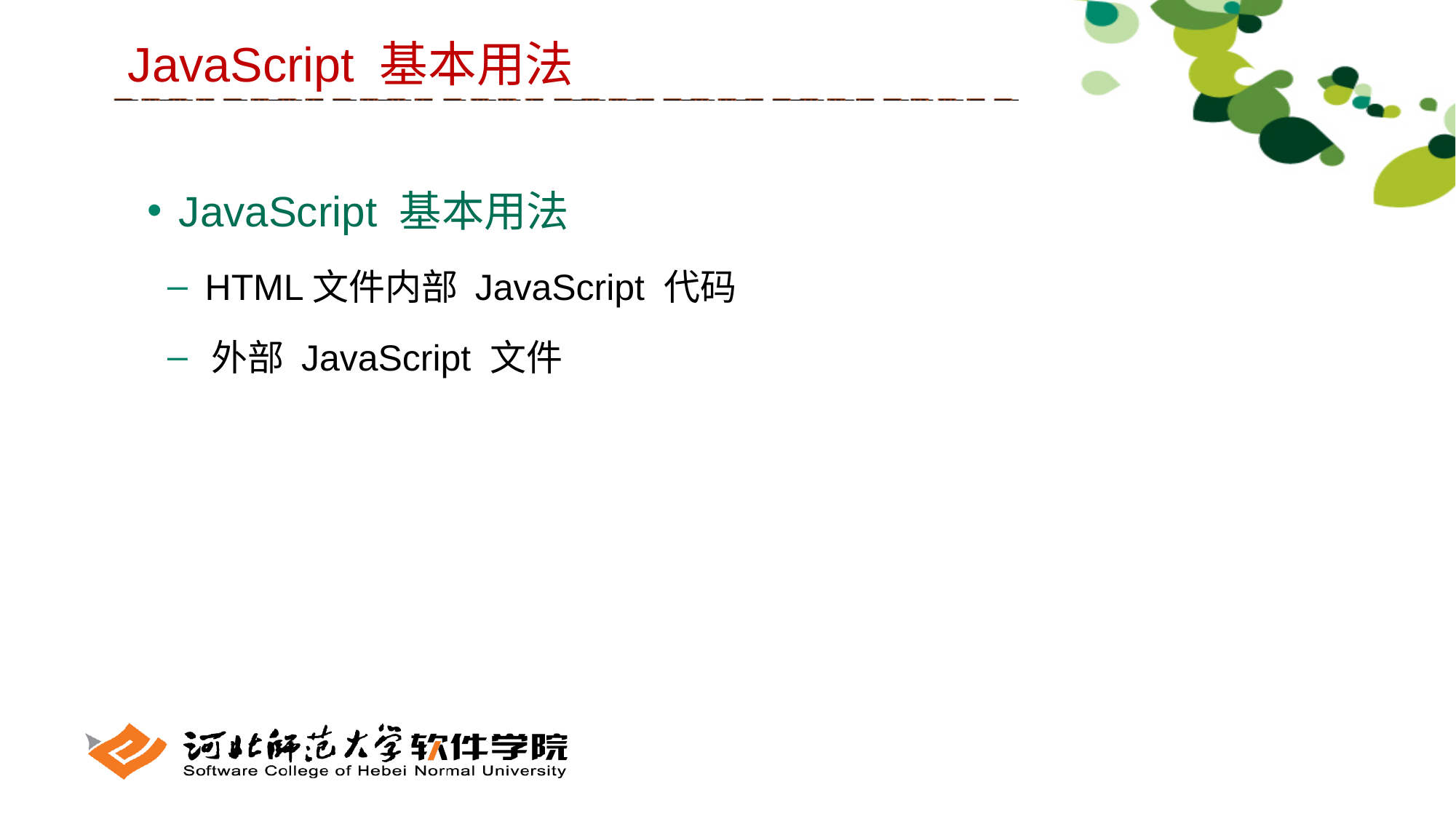

JavaScript 基本用法

 JavaScript 基本用法
 HTML文件内部 JavaScript 代码
 外部 JavaScript 文件